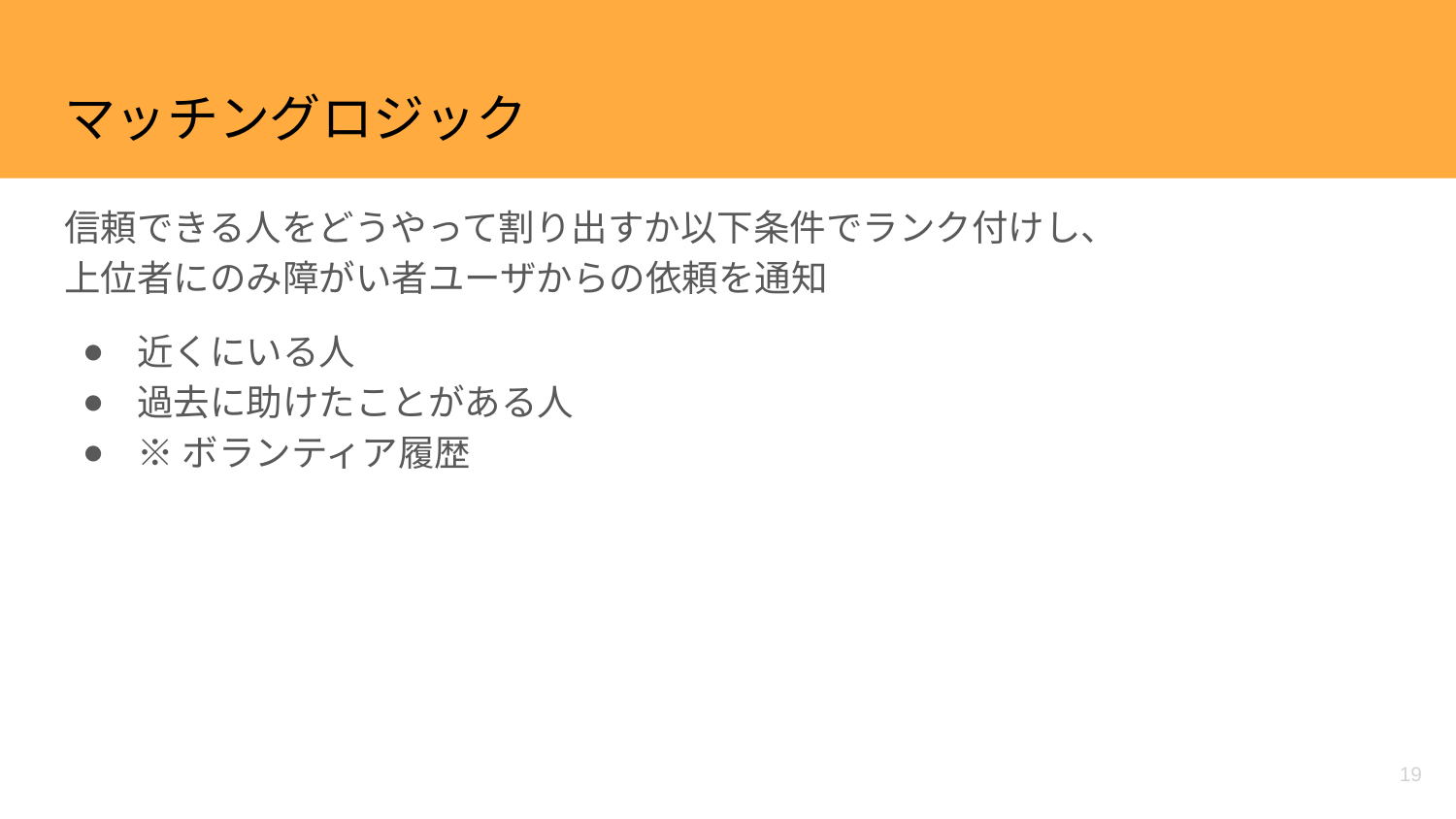

#
マッチングロジック
信頼できる人をどうやって割り出すか以下条件でランク付けし、
上位者にのみ障がい者ユーザからの依頼を通知
近くにいる人
過去に助けたことがある人
※ボランティア履歴
19